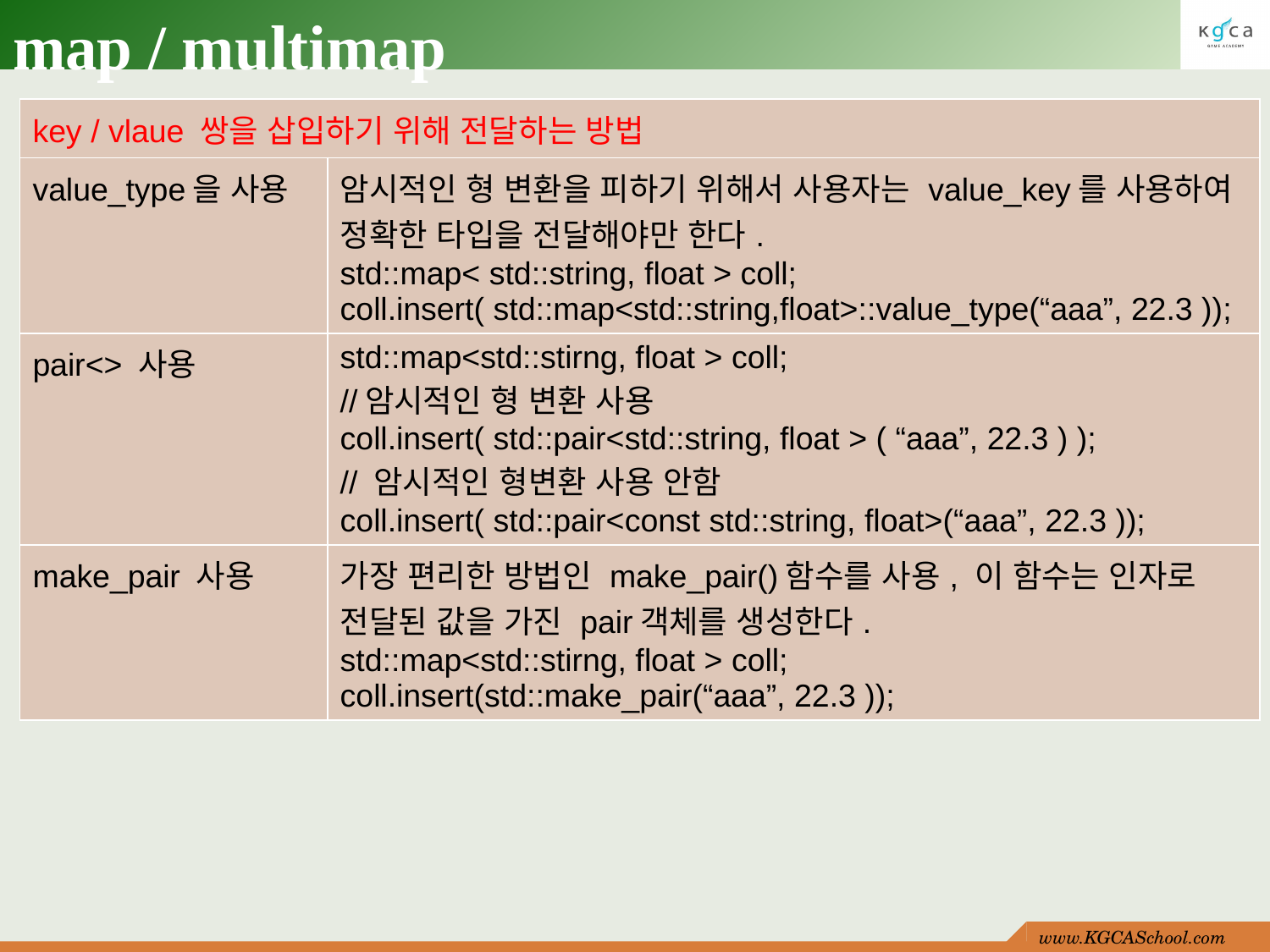

# map / multimap
| key / vlaue 쌍을 삽입하기 위해 전달하는 방법 |  |
| --- | --- |
| value\_type을 사용 | 암시적인 형 변환을 피하기 위해서 사용자는 value\_key를 사용하여 정확한 타입을 전달해야만 한다. std::map< std::string, float > coll; coll.insert( std::map<std::string,float>::value\_type(“aaa”, 22.3 )); |
| pair<> 사용 | std::map<std::stirng, float > coll; //암시적인 형 변환 사용 coll.insert( std::pair<std::string, float > ( “aaa”, 22.3 ) ); // 암시적인 형변환 사용 안함 coll.insert( std::pair<const std::string, float>(“aaa”, 22.3 )); |
| make\_pair 사용 | 가장 편리한 방법인 make\_pair()함수를 사용, 이 함수는 인자로 전달된 값을 가진 pair객체를 생성한다. std::map<std::stirng, float > coll; coll.insert(std::make\_pair(“aaa”, 22.3 )); |